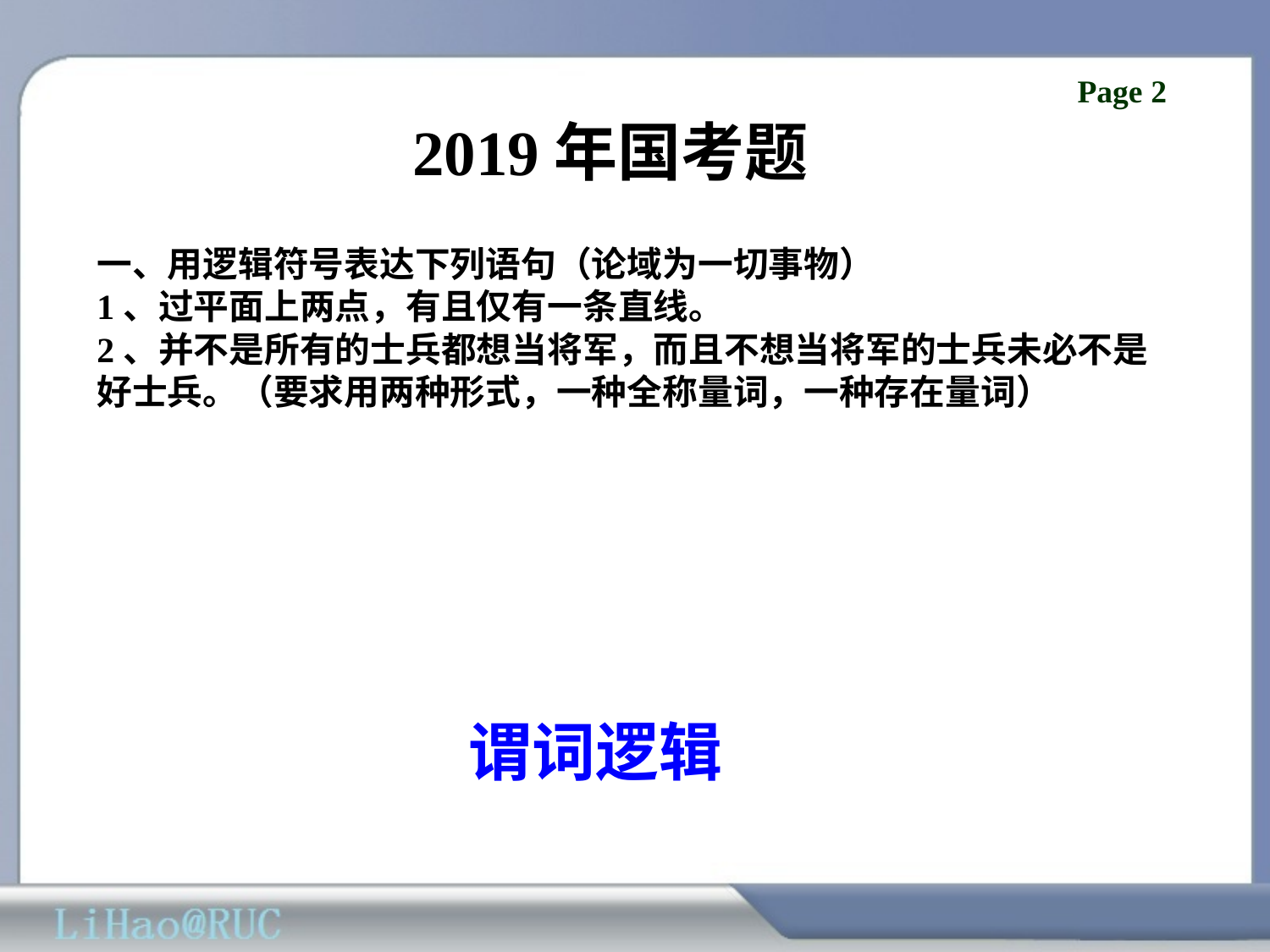

2019年国考题
一、用逻辑符号表达下列语句（论域为一切事物）
1、过平面上两点，有且仅有一条直线。
2、并不是所有的士兵都想当将军，而且不想当将军的士兵未必不是好士兵。（要求用两种形式，一种全称量词，一种存在量词）
谓词逻辑